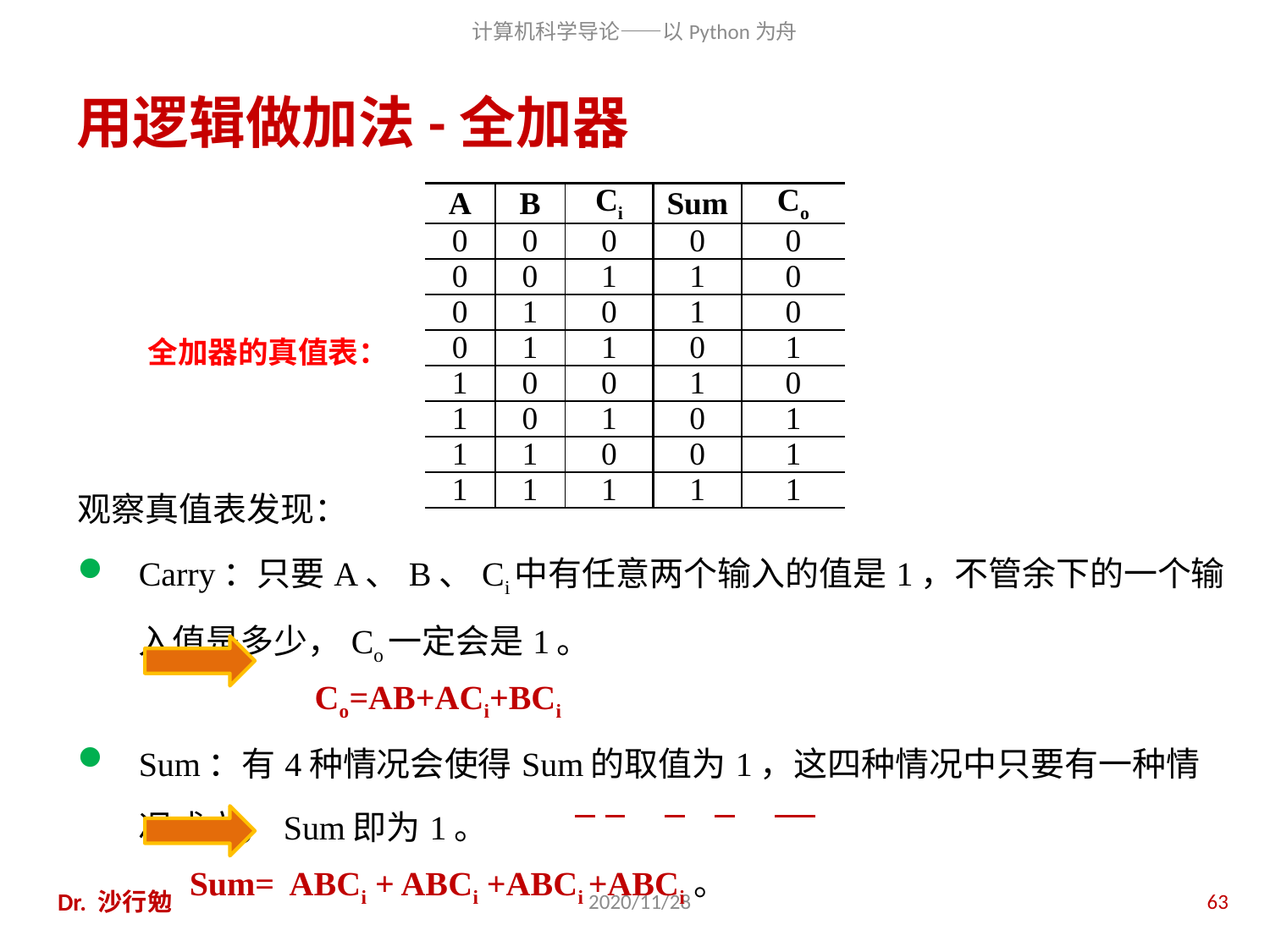

# 用逻辑做加法-全加器
| A | B | Ci | Sum | Co |
| --- | --- | --- | --- | --- |
| 0 | 0 | 0 | 0 | 0 |
| 0 | 0 | 1 | 1 | 0 |
| 0 | 1 | 0 | 1 | 0 |
| 0 | 1 | 1 | 0 | 1 |
| 1 | 0 | 0 | 1 | 0 |
| 1 | 0 | 1 | 0 | 1 |
| 1 | 1 | 0 | 0 | 1 |
| 1 | 1 | 1 | 1 | 1 |
全加器的真值表：

观察真值表发现：
Carry：只要A、B、Ci中有任意两个输入的值是1，不管余下的一个输入值是多少，Co一定会是1。
                            Co=AB+ACi+BCi
Sum：有4种情况会使得Sum的取值为1，这四种情况中只要有一种情况成立，Sum即为1。
			Sum=  ABCi + ABCi +ABCi +ABCi 。

Dr. 沙行勉
2020/11/28
63